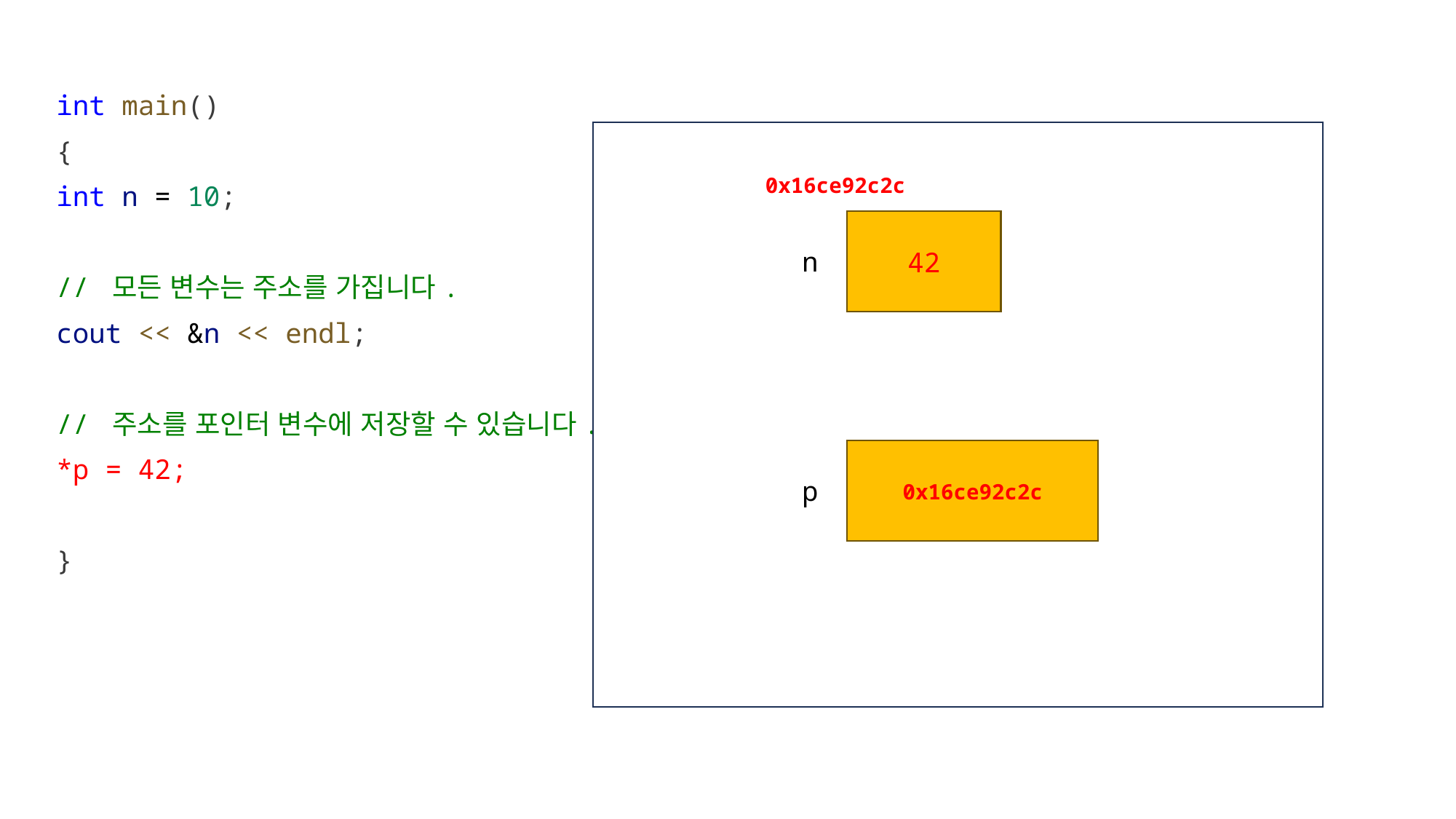

int main()
{
int n = 10;
// 모든 변수는 주소를 가집니다.
cout << &n << endl;
// 주소를 포인터 변수에 저장할 수 있습니다.
*p = 42;

}
0x16ce92c2c
0x16ce92c2c
42
n
0x16ce92c2c
p